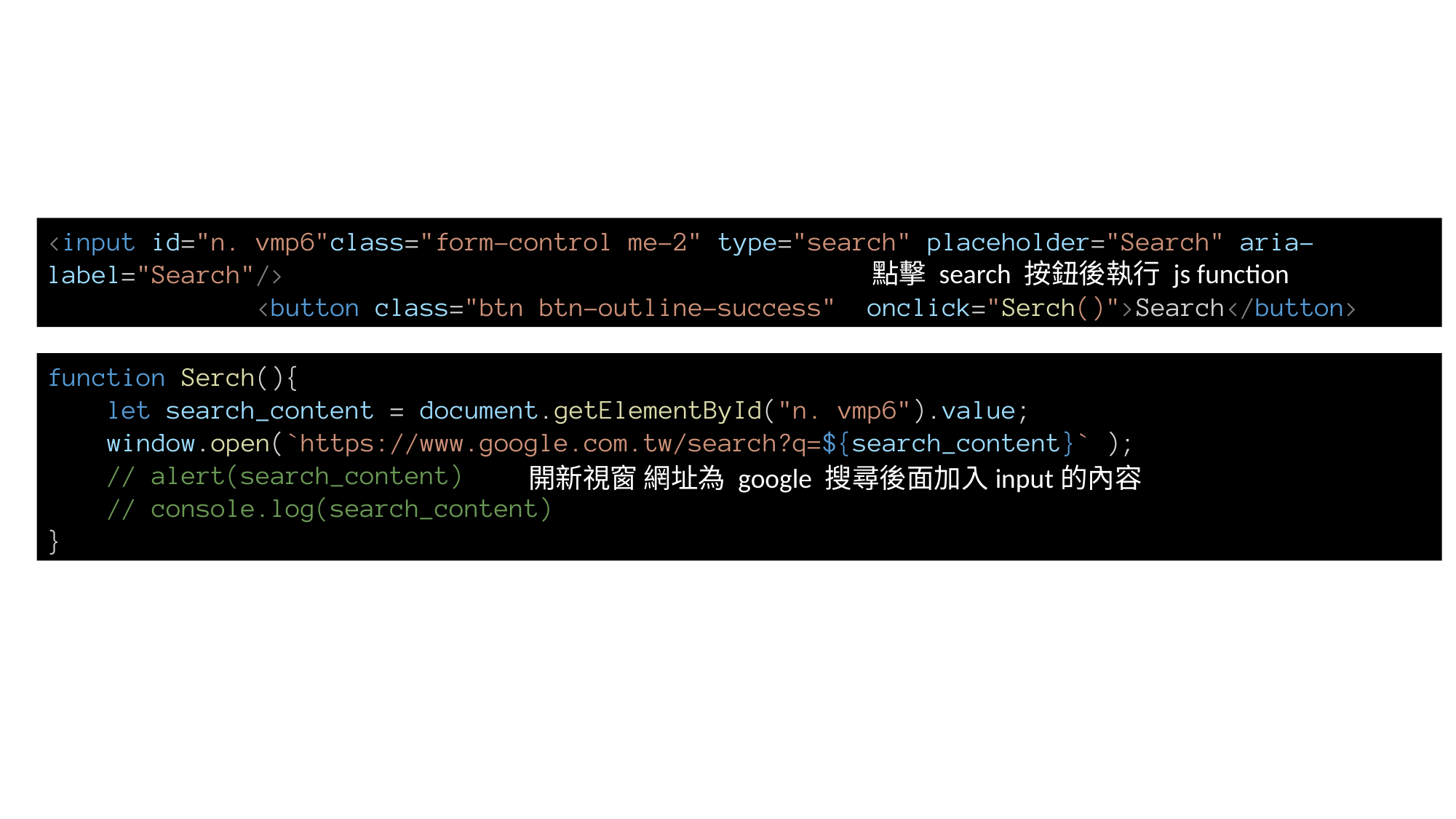

#
<input id="n. vmp6"class="form-control me-2" type="search" placeholder="Search" aria-label="Search"/>
              <button class="btn btn-outline-success"  onclick="Serch()">Search</button>

點擊 search 按鈕後執行 js function
function Serch(){
    let search_content = document.getElementById("n. vmp6").value;
    window.open(`https://www.google.com.tw/search?q=${search_content}` );
    // alert(search_content)
    // console.log(search_content)
}
開新視窗 網址為 google 搜尋後面加入input的內容